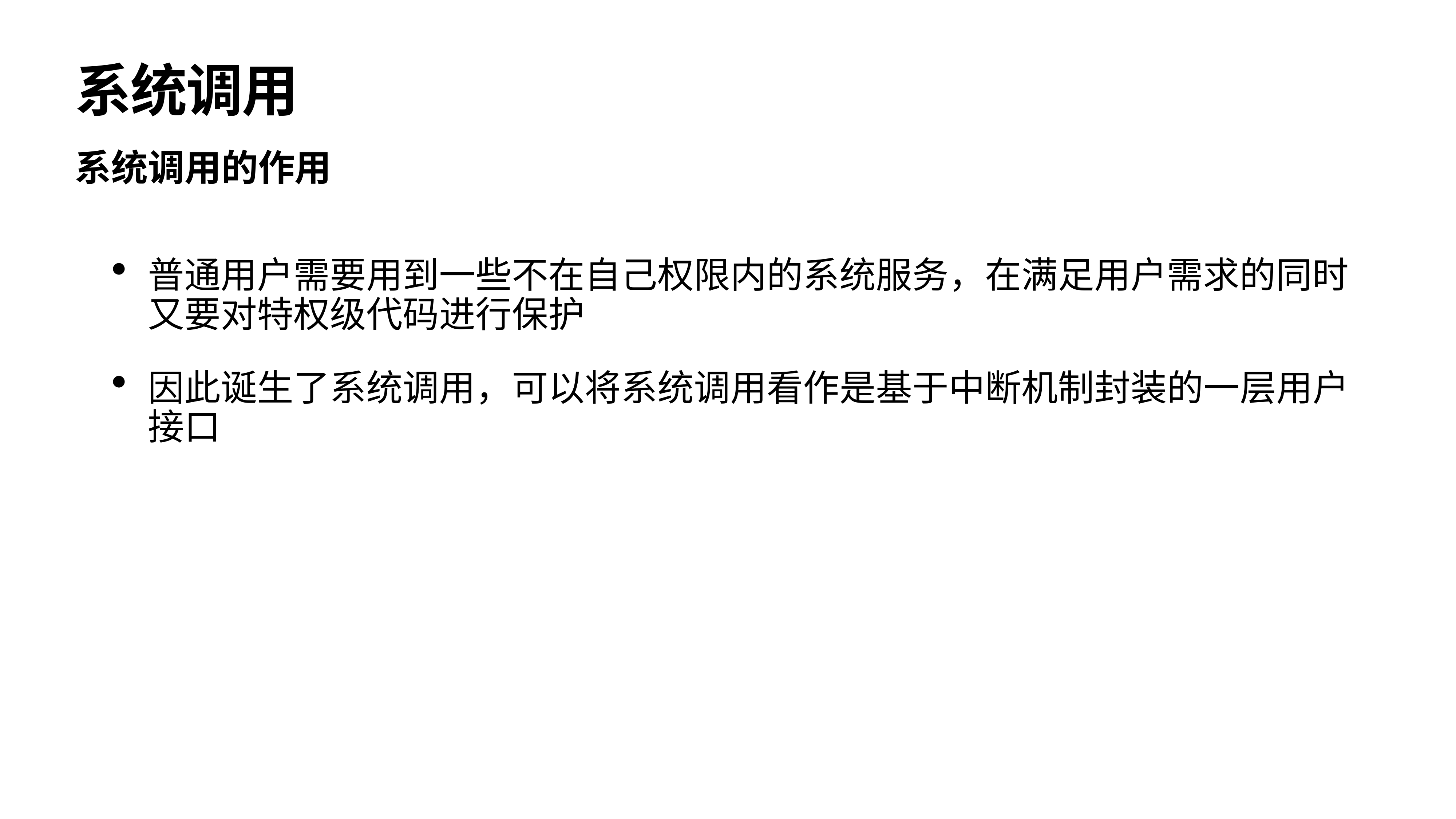

# 系统调用
系统调用的作用

普通用户需要用到一些不在自己权限内的系统服务，在满足用户需求的同时又要对特权级代码进行保护
因此诞生了系统调用，可以将系统调用看作是基于中断机制封装的一层用户接口